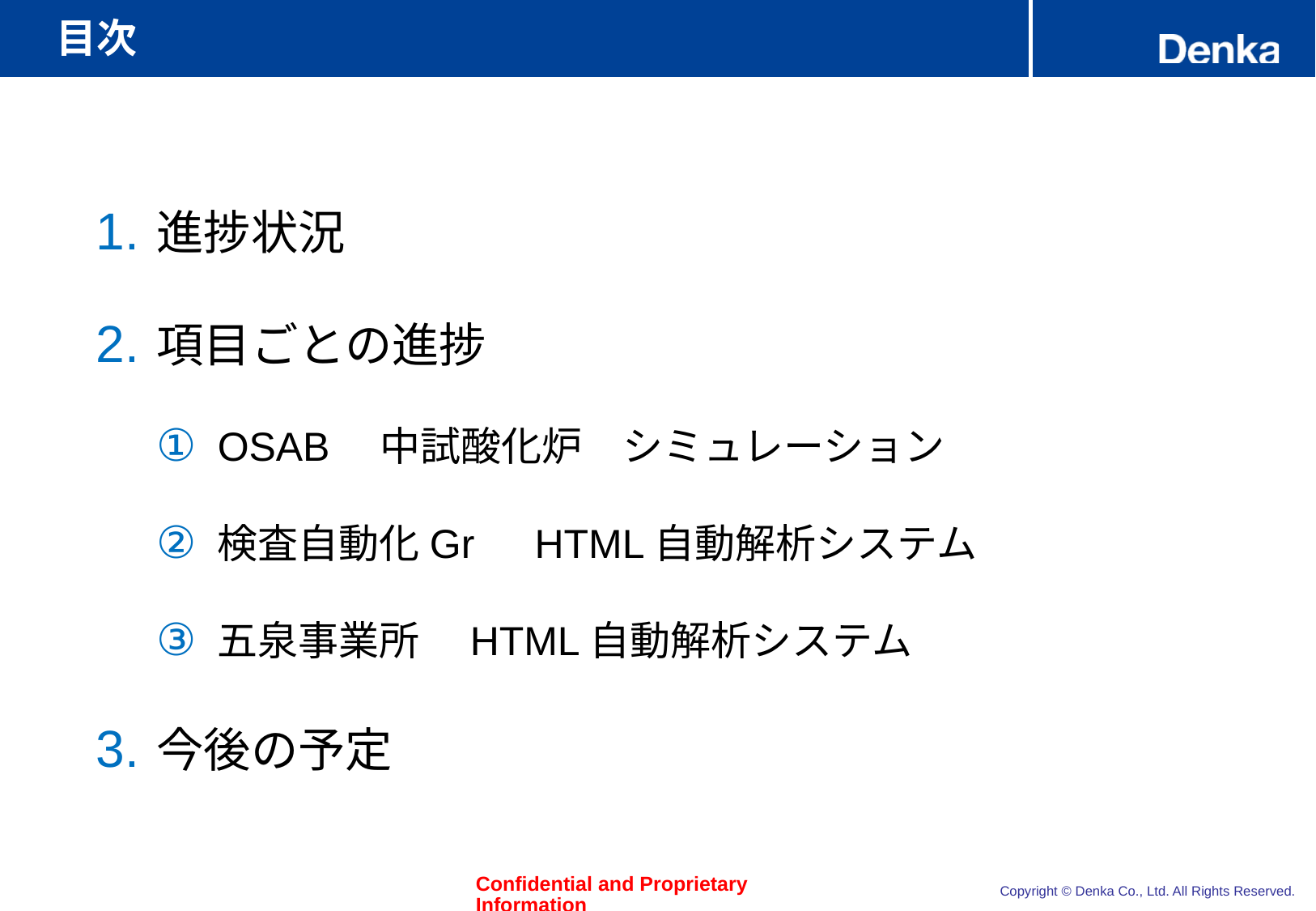

# 目次
進捗状況
項目ごとの進捗
OSAB　中試酸化炉　シミュレーション
検査自動化Gr　HTML自動解析システム
五泉事業所　HTML自動解析システム
今後の予定